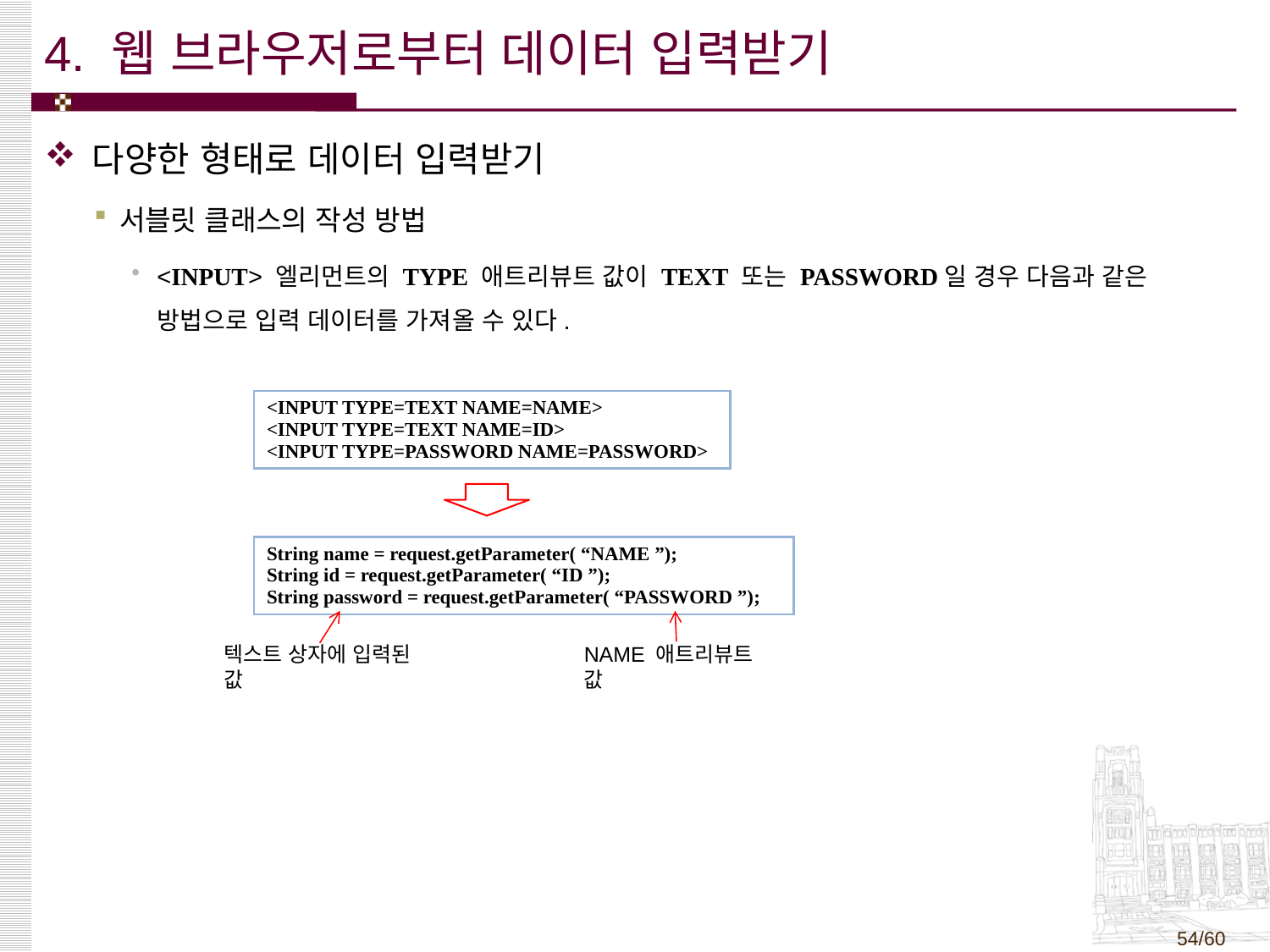

# 4. 웹 브라우저로부터 데이터 입력받기
다양한 형태로 데이터 입력받기
서블릿 클래스의 작성 방법
<INPUT> 엘리먼트의 TYPE 애트리뷰트 값이 TEXT 또는 PASSWORD일 경우 다음과 같은 방법으로 입력 데이터를 가져올 수 있다.

| <INPUT TYPE=TEXT NAME=NAME> <INPUT TYPE=TEXT NAME=ID> <INPUT TYPE=PASSWORD NAME=PASSWORD> |
| --- |

| String name = request.getParameter( “NAME ”); String id = request.getParameter( “ID ”); String password = request.getParameter( “PASSWORD ”); |
| --- |
텍스트 상자에 입력된 값
NAME 애트리뷰트 값